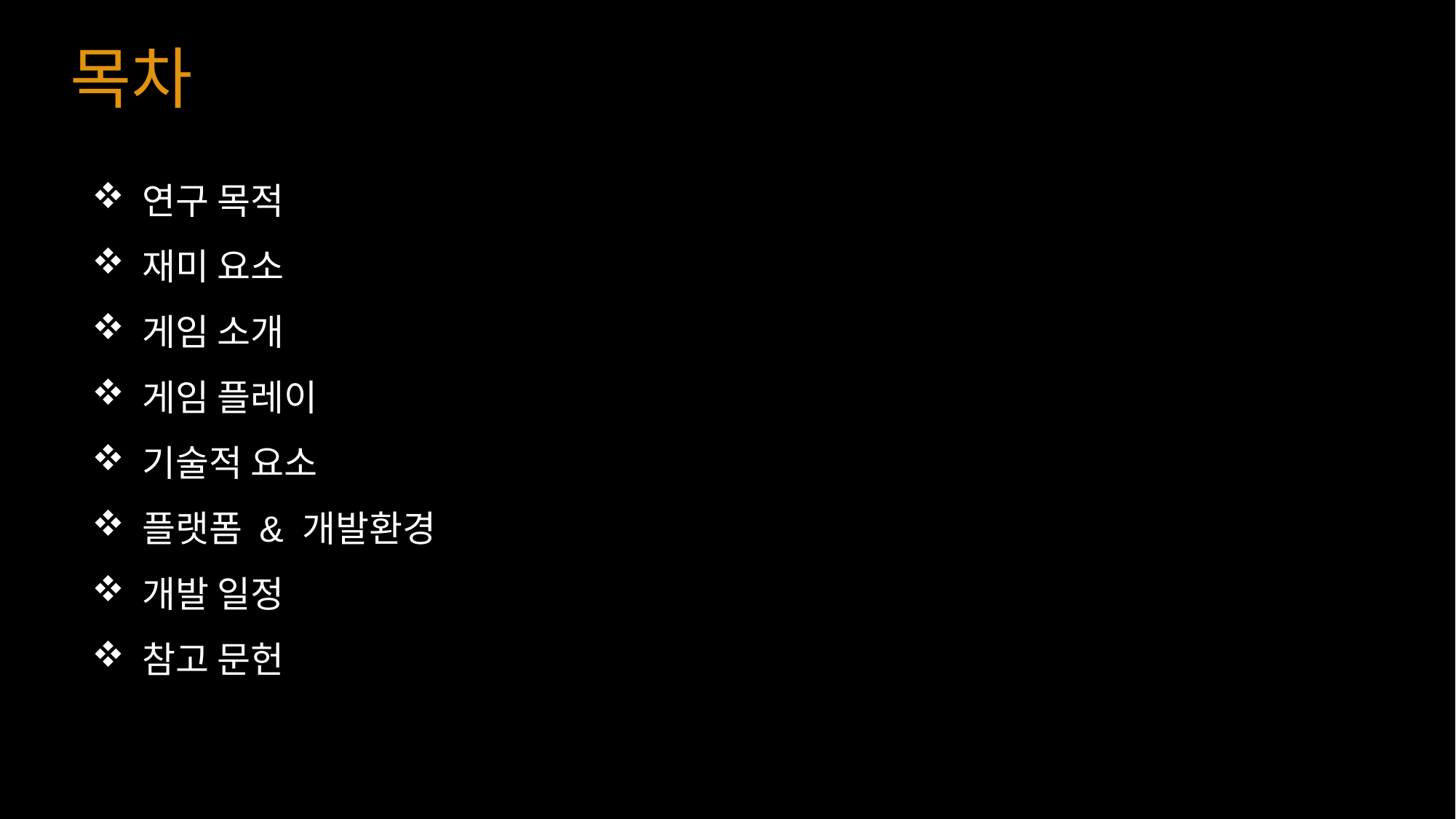

목차
 연구 목적
 재미 요소
 게임 소개
 게임 플레이
 기술적 요소
 플랫폼 & 개발환경
 개발 일정
 참고 문헌